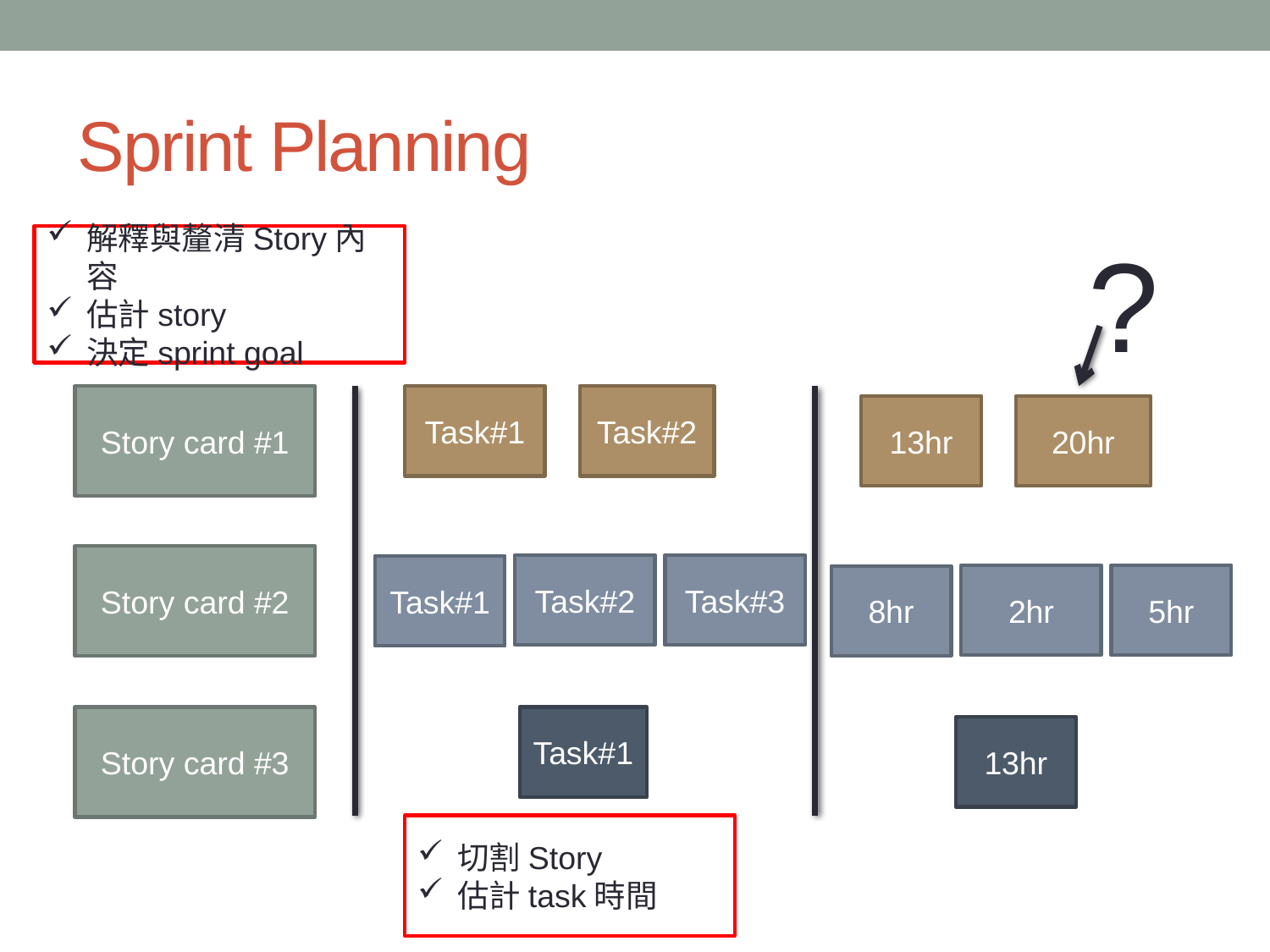

# Sprint Planning
?
解釋與釐清Story內容
估計story
決定sprint goal
Story card #1
Task#1
Task#2
13hr
20hr
Story card #2
Task#2
Task#3
Task#1
2hr
5hr
8hr
Story card #3
Task#1
13hr
切割Story
估計task時間